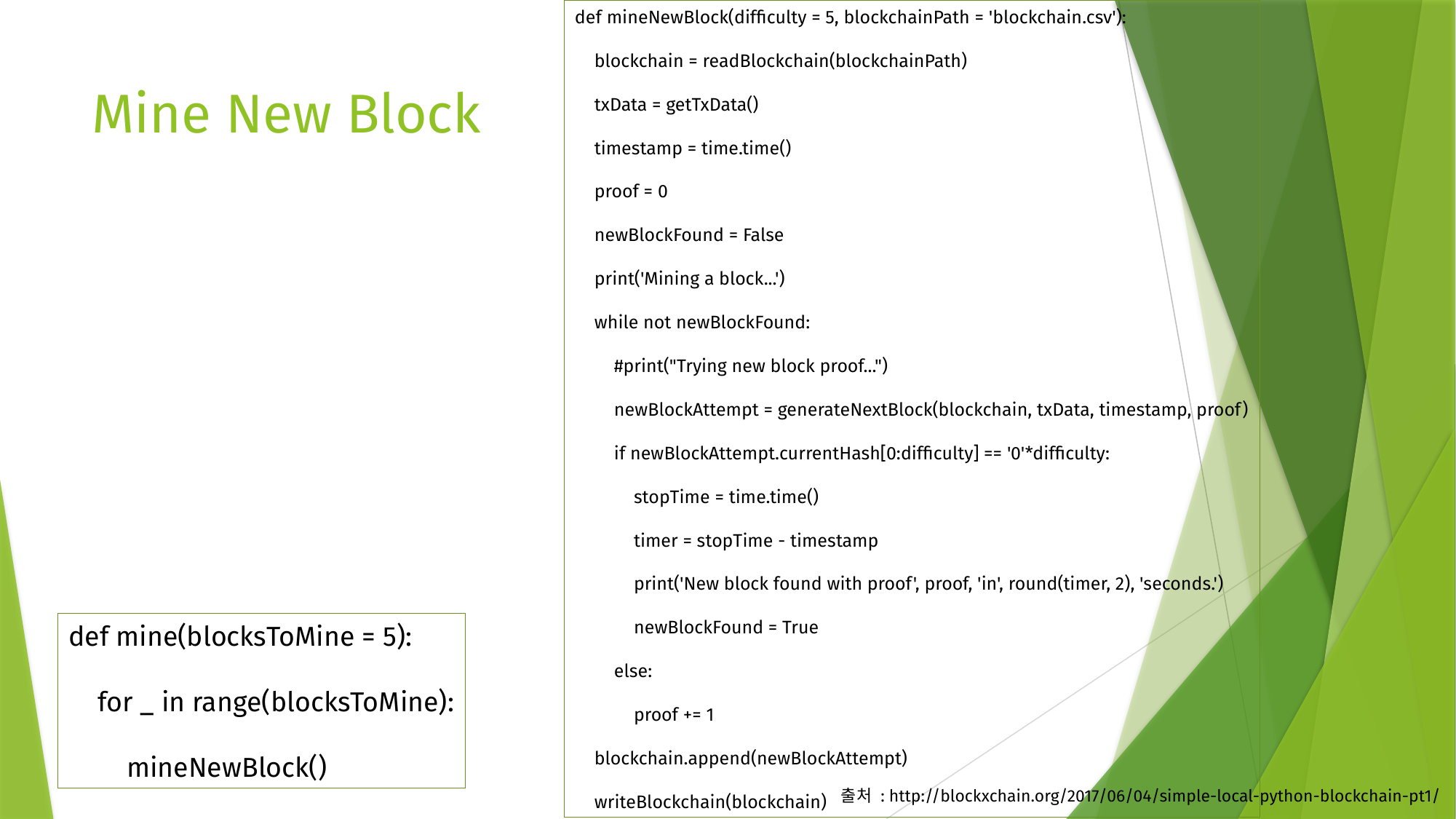

def mineNewBlock(difficulty = 5, blockchainPath = 'blockchain.csv'):

    blockchain = readBlockchain(blockchainPath)

    txData = getTxData()

    timestamp = time.time()

    proof = 0

    newBlockFound = False

    print('Mining a block...')

    while not newBlockFound:

        #print("Trying new block proof...")

        newBlockAttempt = generateNextBlock(blockchain, txData, timestamp, proof)

        if newBlockAttempt.currentHash[0:difficulty] == '0'*difficulty:

            stopTime = time.time()

            timer = stopTime - timestamp

            print('New block found with proof', proof, 'in', round(timer, 2), 'seconds.')

            newBlockFound = True

        else:

            proof += 1

    blockchain.append(newBlockAttempt)

    writeBlockchain(blockchain)
# Mine New Block
def mine(blocksToMine = 5):

    for _ in range(blocksToMine):

        mineNewBlock()
출처 : http://blockxchain.org/2017/06/04/simple-local-python-blockchain-pt1/